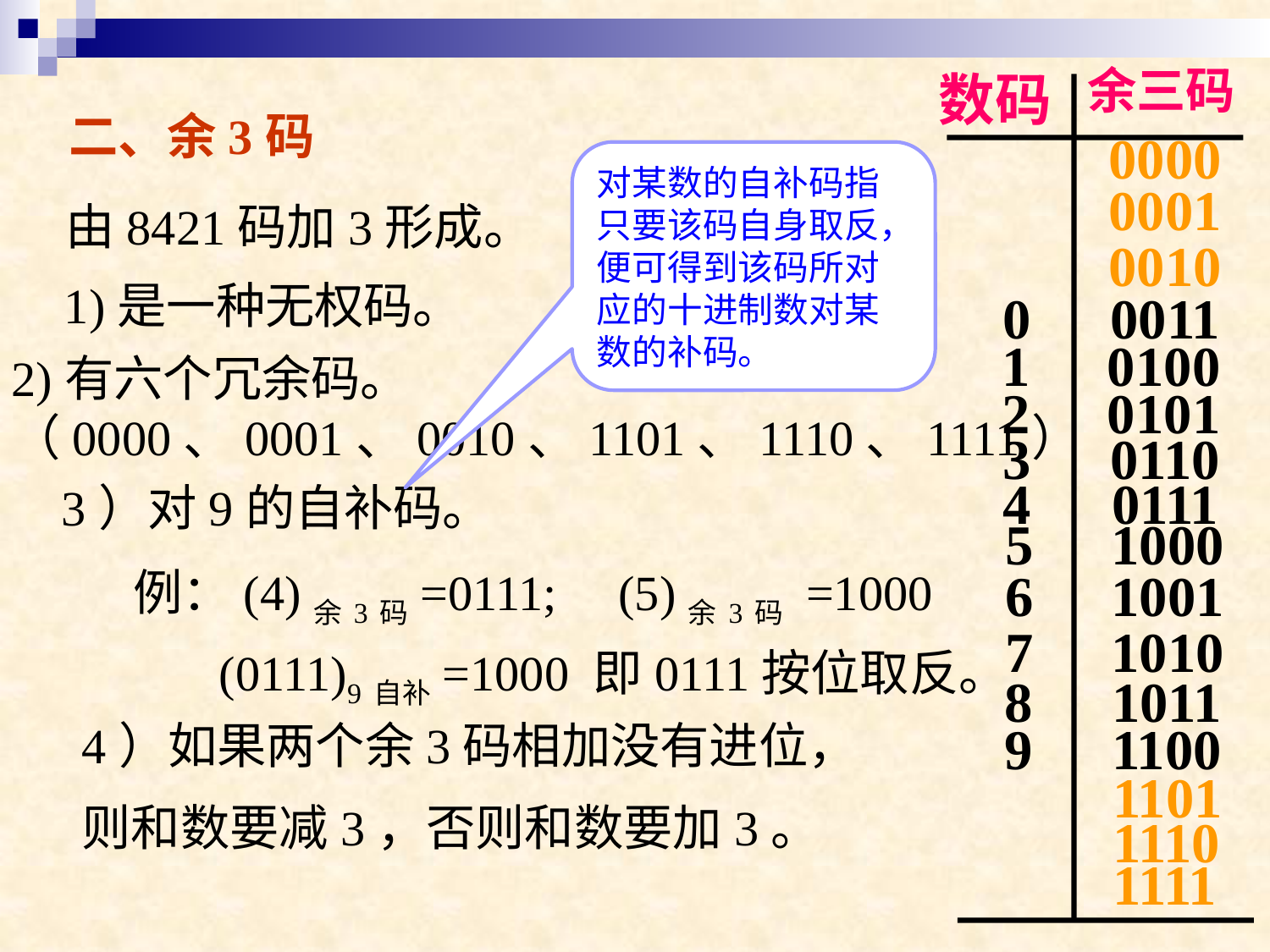

余三码
数码

0
1
2
3
4
5
6
7
8
9

0000
0001
0010
0011
0100
0101
0110
0111
1000
1001
1010
1011
1100
1101
1110
1111

二、余3码
对某数的自补码指只要该码自身取反，便可得到该码所对应的十进制数对某数的补码。
由8421码加3形成。
1)是一种无权码。
2)有六个冗余码。
（0000、0001、0010、1101、1110、1111）
3）对9的自补码。
例：(4)余3码=0111;     (5)余3码 =1000
       (0111)9自补=1000 即0111按位取反。
4）如果两个余3码相加没有进位，
则和数要减3，否则和数要加3。